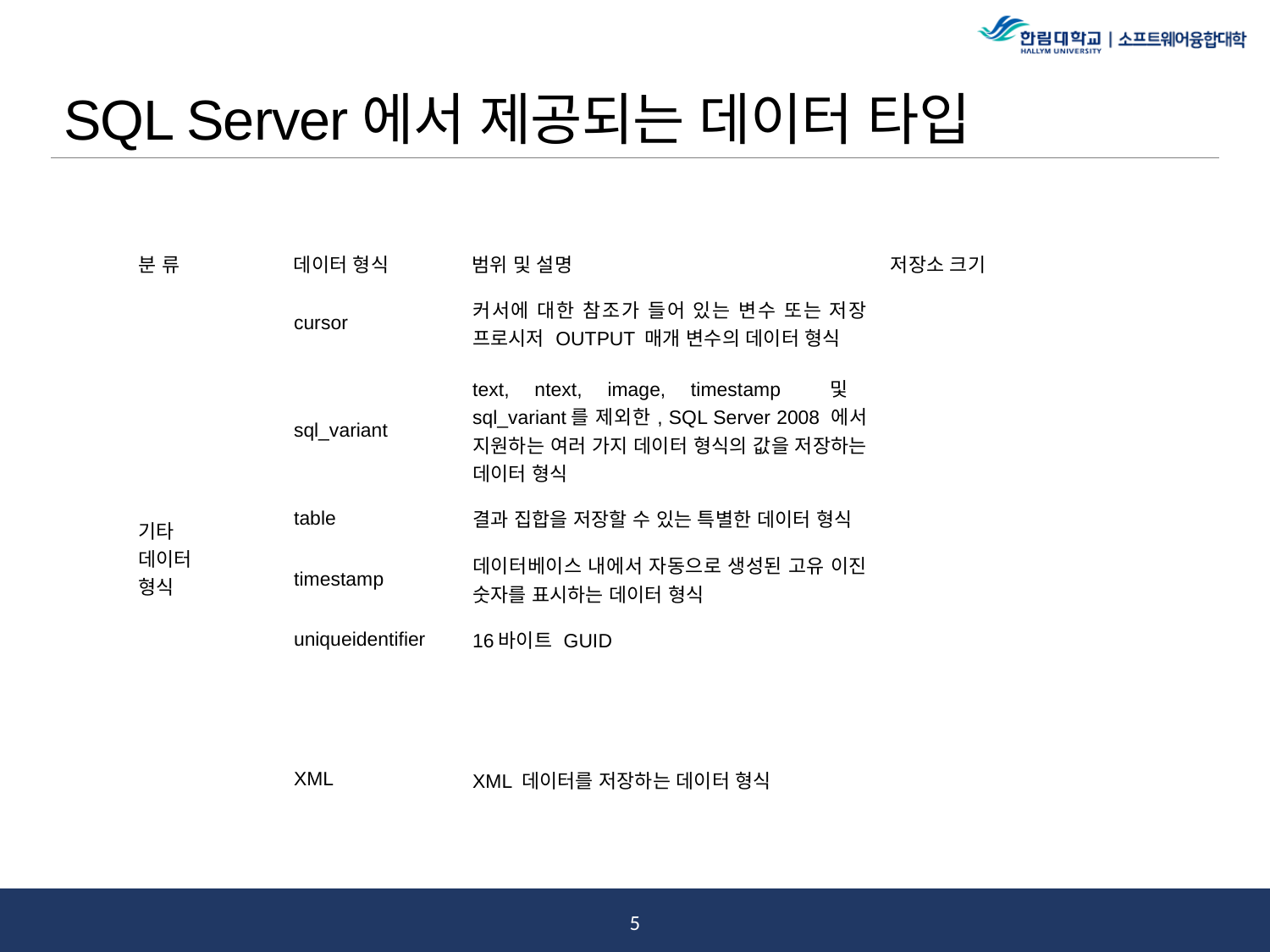

# SQL Server에서 제공되는 데이터 타입
| 분 류 | 데이터 형식 | 범위 및 설명 | 저장소 크기 |
| --- | --- | --- | --- |
| 기타 데이터 형식 | cursor | 커서에 대한 참조가 들어 있는 변수 또는 저장 프로시저 OUTPUT 매개 변수의 데이터 형식 |  |
| --- | --- | --- | --- |
|  | sql\_variant | text, ntext, image, timestamp 및 sql\_variant를 제외한, SQL Server 2008 에서 지원하는 여러 가지 데이터 형식의 값을 저장하는 데이터 형식 |  |
|  | table | 결과 집합을 저장할 수 있는 특별한 데이터 형식 |  |
|  | timestamp | 데이터베이스 내에서 자동으로 생성된 고유 이진 숫자를 표시하는 데이터 형식 |  |
|  | uniqueidentifier | 16바이트 GUID |  |
|  | XML | XML 데이터를 저장하는 데이터 형식 |  |
5